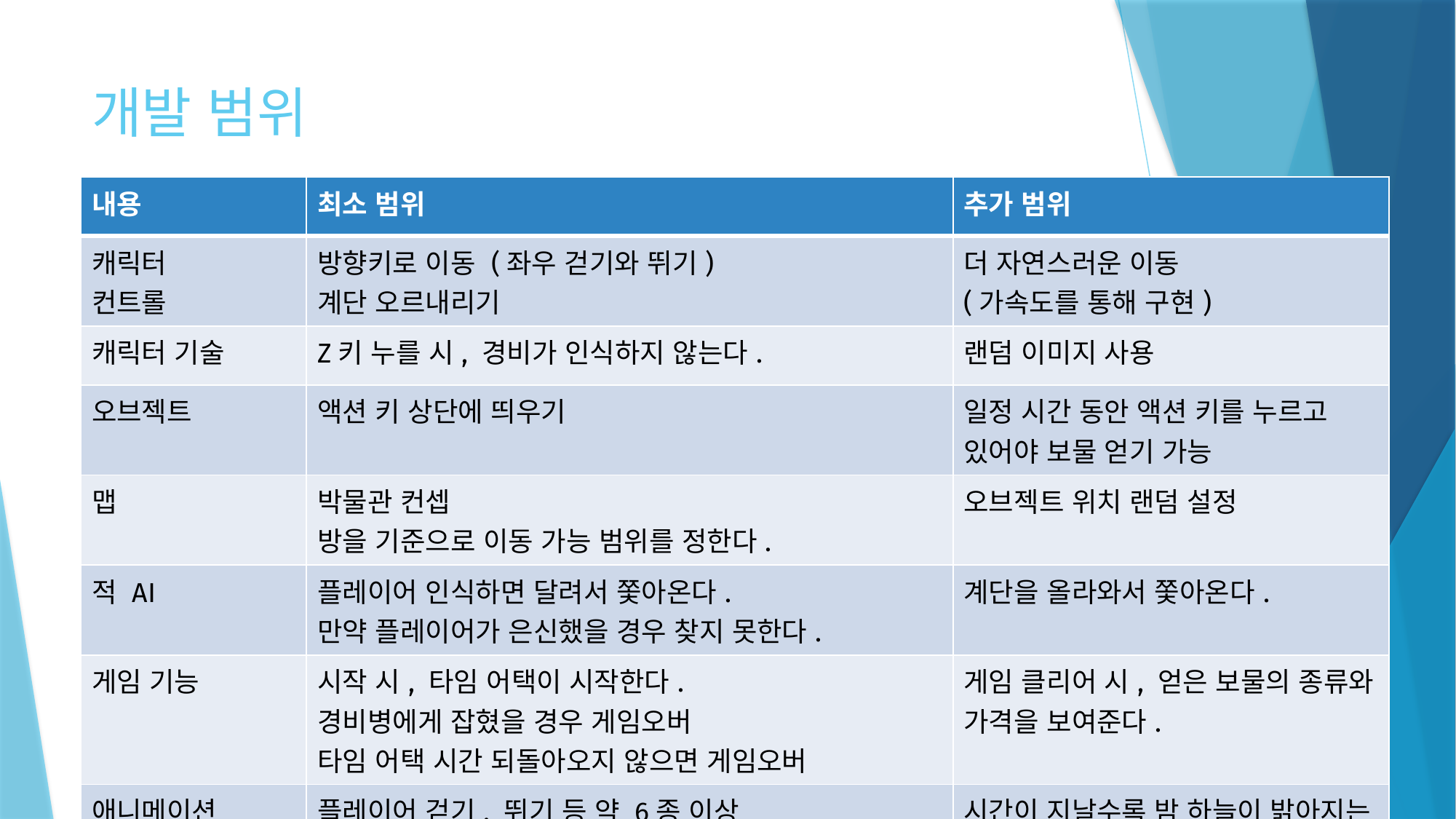

# 개발 범위
| 내용 | 최소 범위 | 추가 범위 |
| --- | --- | --- |
| 캐릭터 컨트롤 | 방향키로 이동 (좌우 걷기와 뛰기) 계단 오르내리기 | 더 자연스러운 이동 (가속도를 통해 구현) |
| 캐릭터 기술 | Z키 누를 시, 경비가 인식하지 않는다. | 랜덤 이미지 사용 |
| 오브젝트 | 액션 키 상단에 띄우기 | 일정 시간 동안 액션 키를 누르고 있어야 보물 얻기 가능 |
| 맵 | 박물관 컨셉 방을 기준으로 이동 가능 범위를 정한다. | 오브젝트 위치 랜덤 설정 |
| 적 AI | 플레이어 인식하면 달려서 쫓아온다. 만약 플레이어가 은신했을 경우 찾지 못한다. | 계단을 올라와서 쫓아온다. |
| 게임 기능 | 시작 시, 타임 어택이 시작한다. 경비병에게 잡혔을 경우 게임오버 타임 어택 시간 되돌아오지 않으면 게임오버 | 게임 클리어 시, 얻은 보물의 종류와 가격을 보여준다. |
| 애니메이션 | 플레이어 걷기, 뛰기 등 약 6종 이상 경비 걷기, 뛰기 등 | 시간이 지날수록 밤 하늘이 밝아지는 애니메이션 |